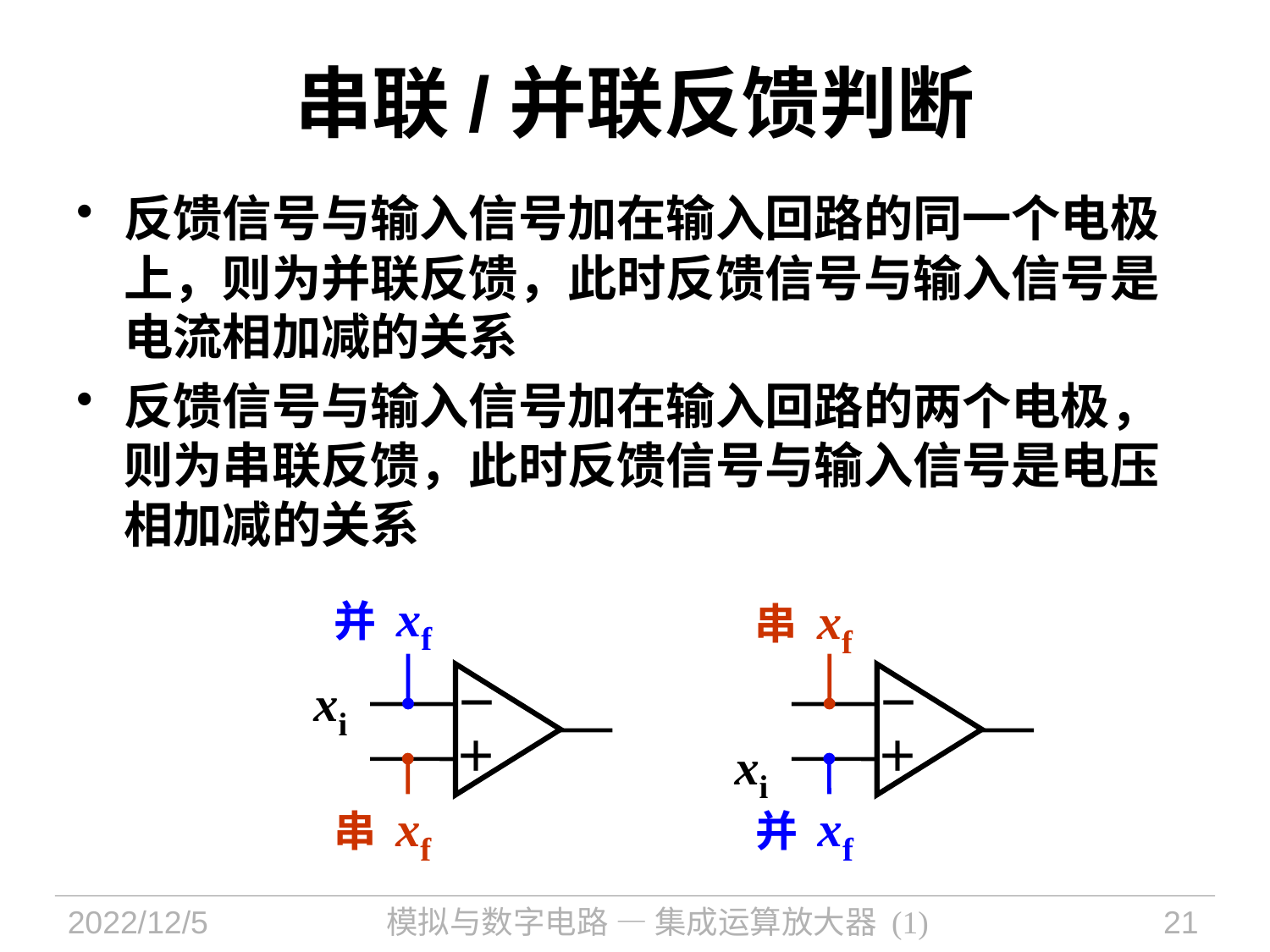

# 串联/并联反馈判断
反馈信号与输入信号加在输入回路的同一个电极上，则为并联反馈，此时反馈信号与输入信号是电流相加减的关系
反馈信号与输入信号加在输入回路的两个电极，则为串联反馈，此时反馈信号与输入信号是电压相加减的关系
并 xf
串 xf

xi
－
－

xi
＋
＋

串 xf
并 xf
2022/12/5
模拟与数字电路 — 集成运算放大器 (1)
21